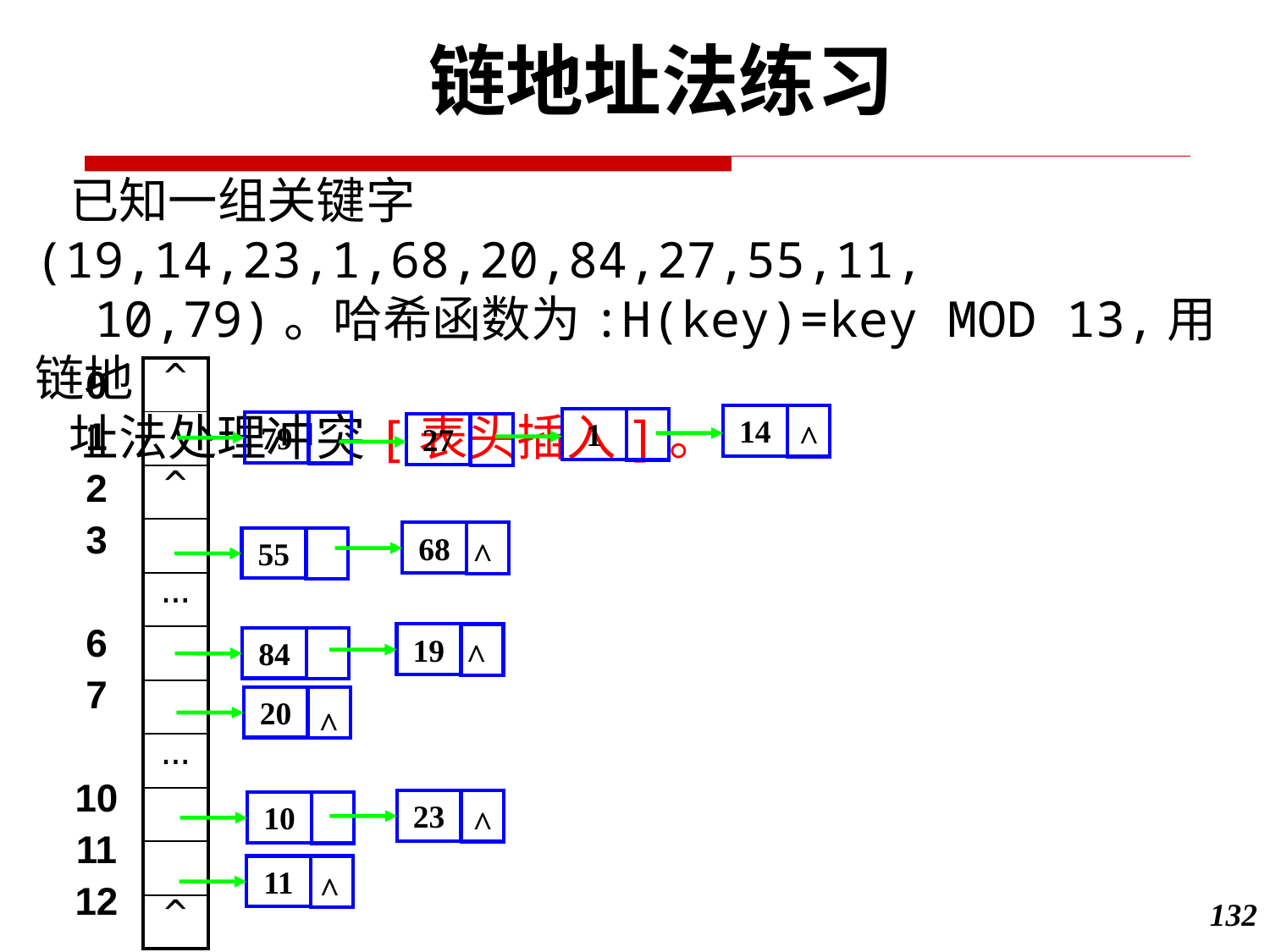

链地址法练习
  已知一组关键字(19,14,23,1,68,20,84,27,55,11,
  10,79)。哈希函数为:H(key)=key MOD 13,用链地
  址法处理冲突[表头插入]。
0
1
2
3

6
7

10
11
12
| ^ |
| --- |
|  |
| ^ |
|  |
| … |
|  |
|  |
| … |
|  |
|  |
| ^ |
14

1

79

27

^

68

55

^
19

84

^
20

^
23

10

^
11

^
132